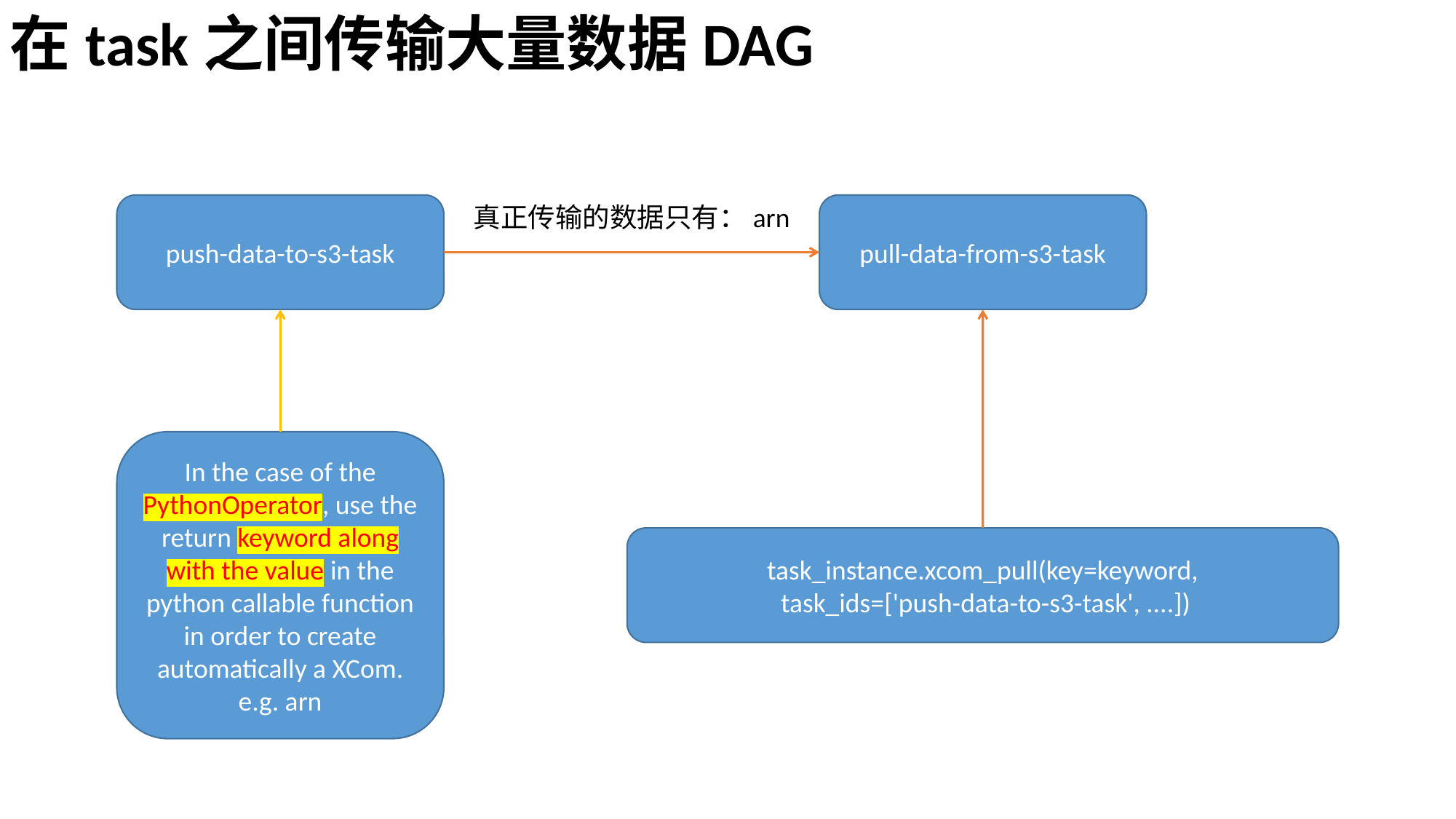

在task之间传输大量数据DAG
push-data-to-s3-task
真正传输的数据只有：arn
pull-data-from-s3-task
In the case of the PythonOperator, use the return keyword along with the value in the python callable function in order to create automatically a XCom. e.g. arn
task_instance.xcom_pull(key=keyword,
 task_ids=['push-data-to-s3-task', ....])